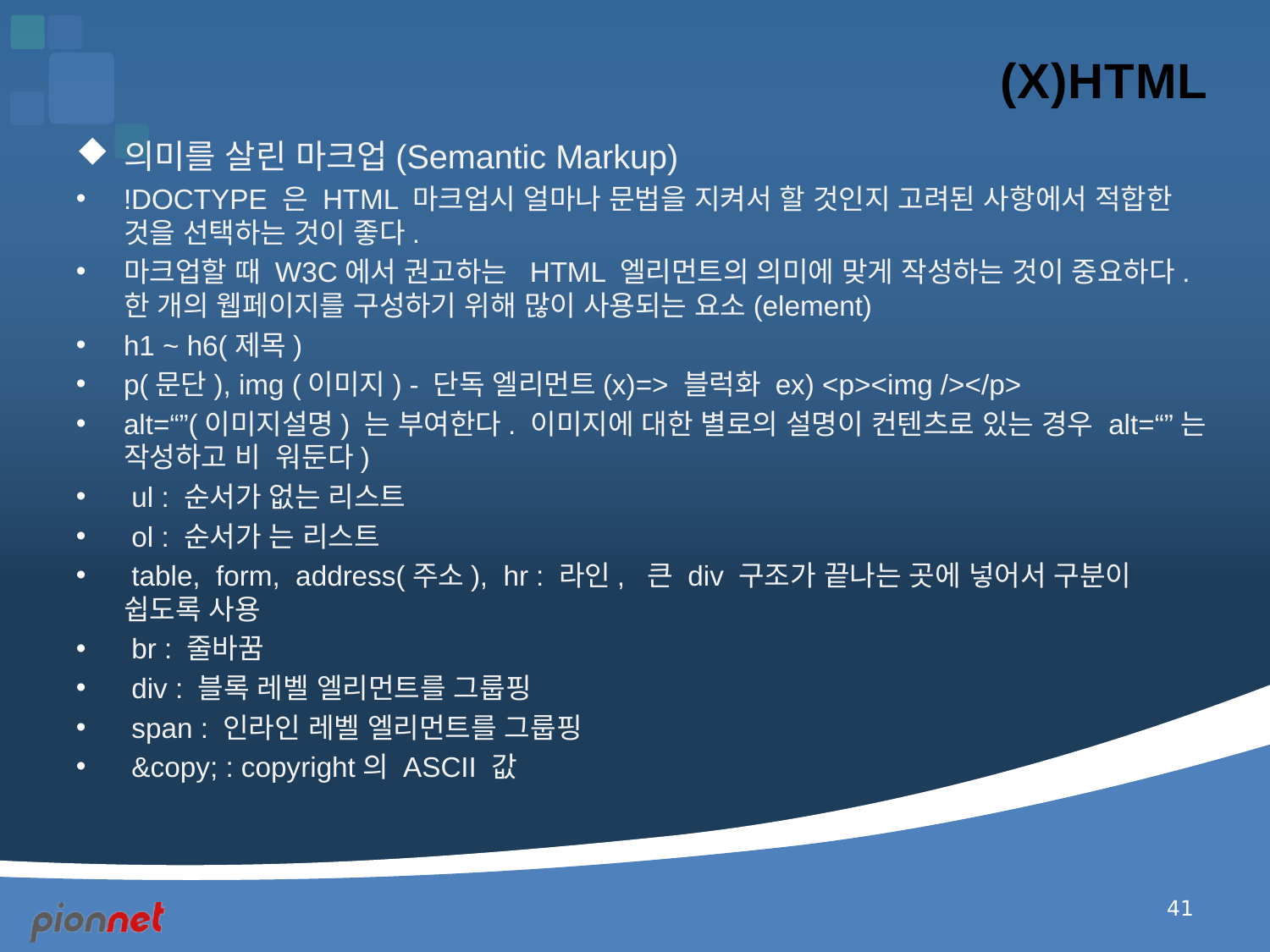

# (X)HTML
의미를 살린 마크업(Semantic Markup)
!DOCTYPE 은 HTML 마크업시 얼마나 문법을 지켜서 할 것인지 고려된 사항에서 적합한 것을 선택하는 것이 좋다.
마크업할 때 W3C에서 권고하는  HTML 엘리먼트의 의미에 맞게 작성하는 것이 중요하다.  한 개의 웹페이지를 구성하기 위해 많이 사용되는 요소(element)
h1 ~ h6(제목)
p(문단), img (이미지) - 단독 엘리먼트(x)=> 블럭화 ex) <p><img /></p>
alt=“”(이미지설명) 는 부여한다. 이미지에 대한 별로의 설명이 컨텐츠로 있는 경우 alt=“”는 작성하고 비  워둔다)
 ul : 순서가 없는 리스트
 ol : 순서가 는 리스트
 table,  form,  address(주소),  hr : 라인,  큰 div 구조가 끝나는 곳에 넣어서 구분이 쉽도록 사용
 br : 줄바꿈
 div : 블록 레벨 엘리먼트를 그룹핑
 span : 인라인 레벨 엘리먼트를 그룹핑
 &copy; : copyright의 ASCII 값

41